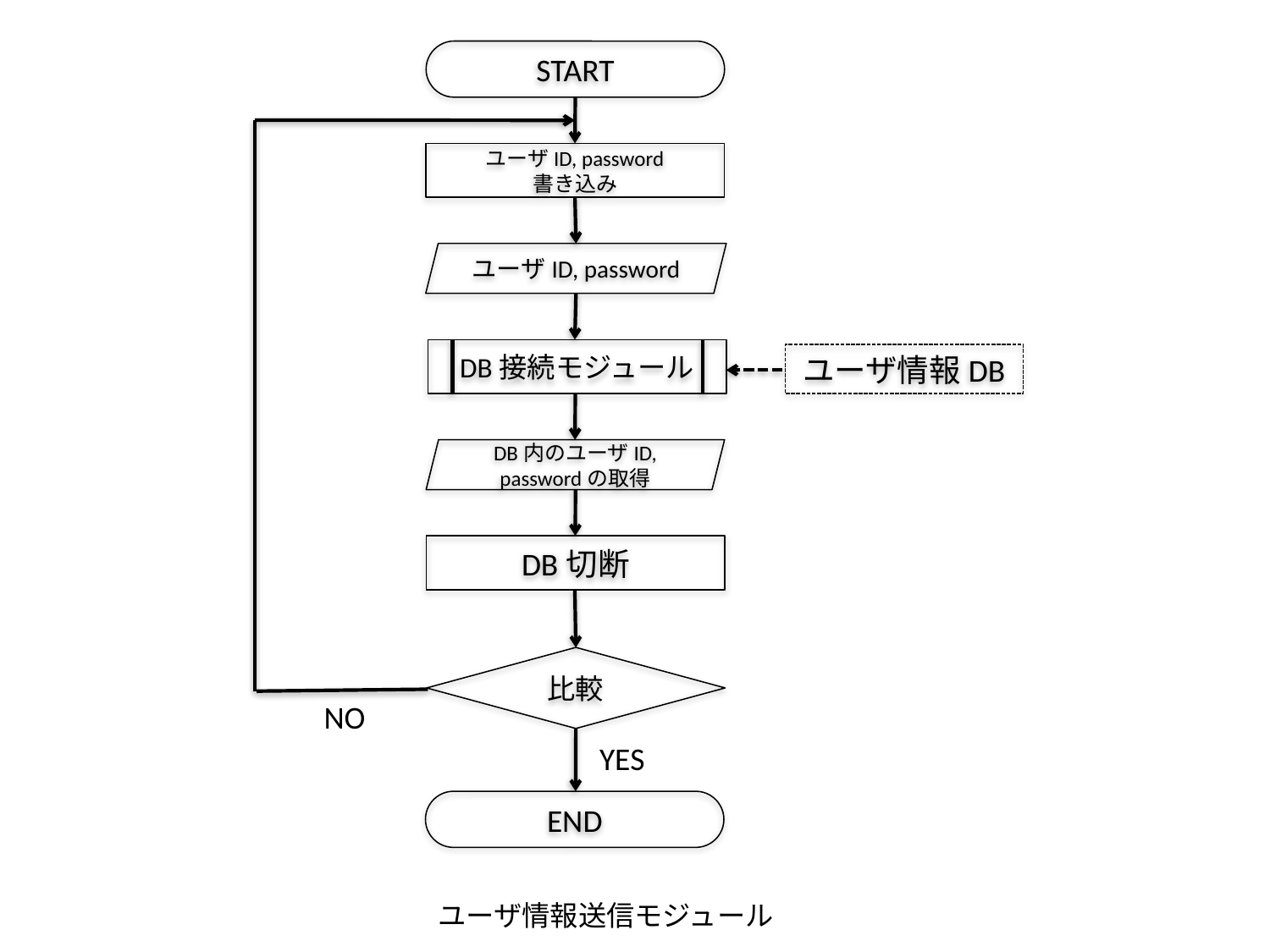

START
ユーザID, password
書き込み
ユーザID, password
DB接続モジュール
ユーザ情報DB
DB内のユーザID, passwordの取得
DB切断
比較
NO
YES
END
ユーザ情報送信モジュール